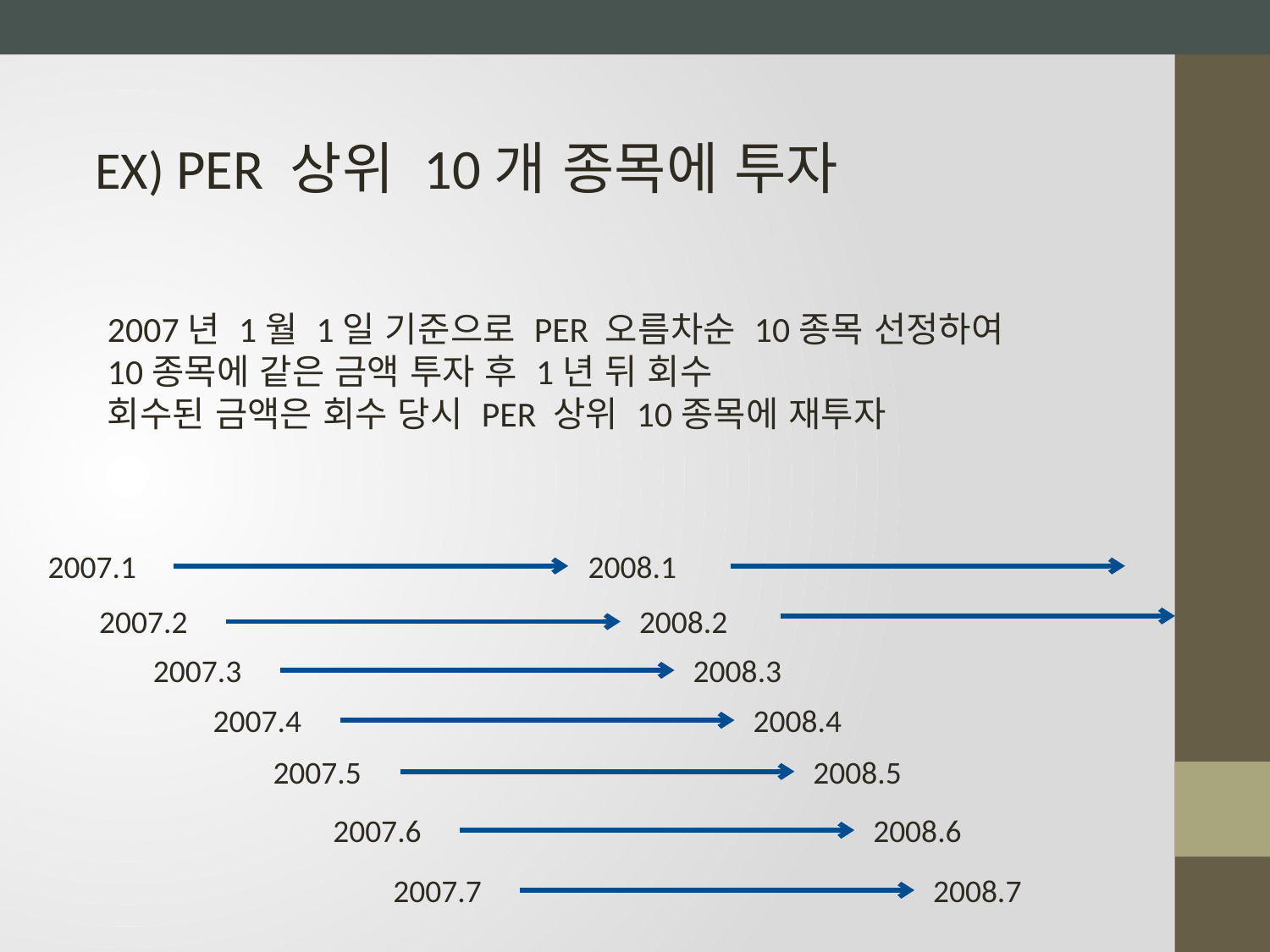

EX) PER 상위 10개 종목에 투자

2007년 1월 1일 기준으로 PER 오름차순 10종목 선정하여 10종목에 같은 금액 투자 후 1년 뒤 회수
회수된 금액은 회수 당시 PER 상위 10종목에 재투자
2007.1
2008.1
2007.2
2008.2
2007.3
2008.3
2007.4
2008.4
2007.5
2008.5
2007.6
2008.6
2007.7
2008.7